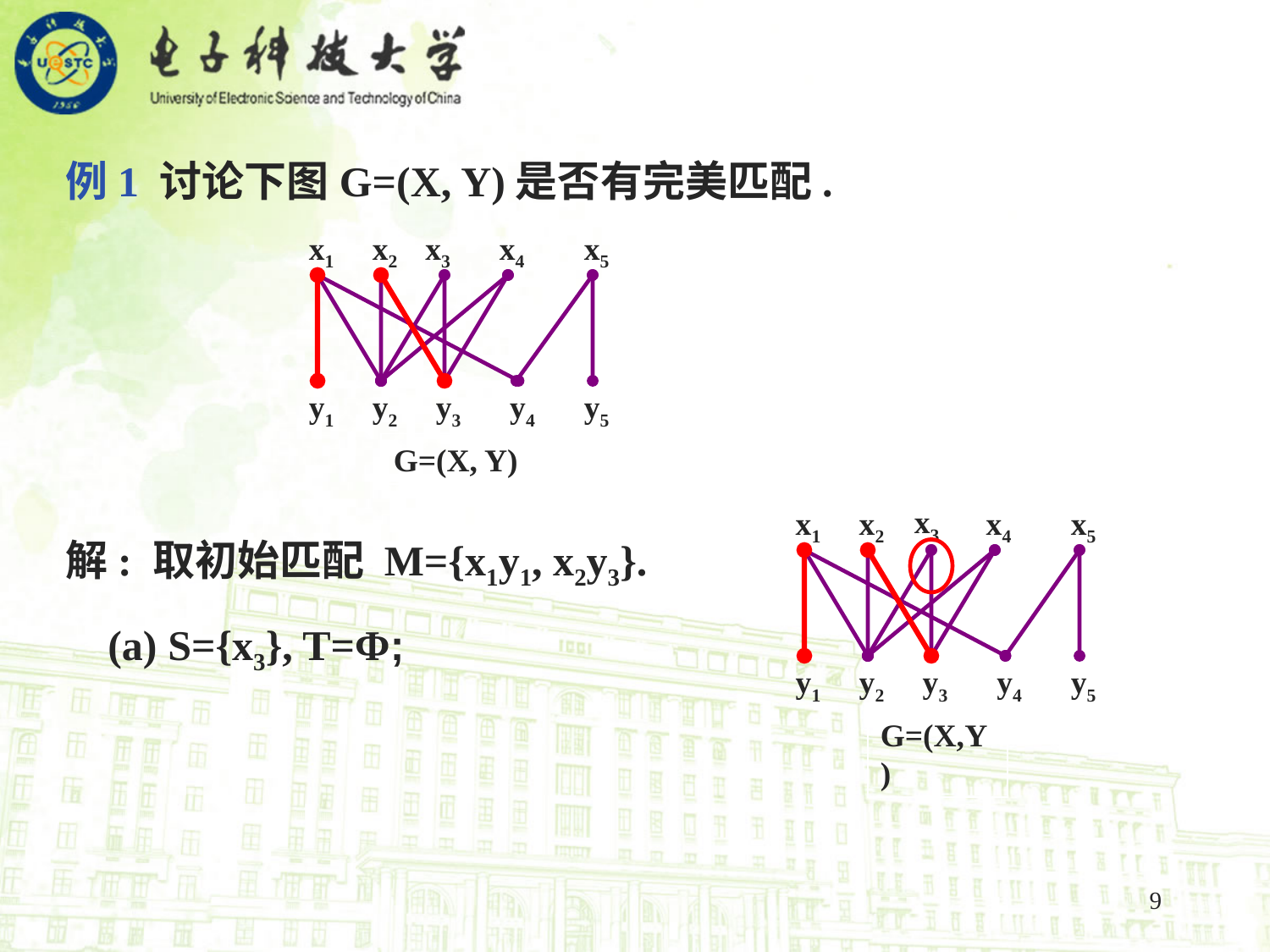

例1 讨论下图G=(X, Y)是否有完美匹配.
x1
x2
x3
x4
x5

y1
y2
y3
y4
y5
G=(X, Y)
x3
x1
x2
x4
x5

y1
y2
y3
y4
y5
G=(X,Y)

解: 取初始匹配 M={x1y1, x2y3}.
    (a) S={x3}, T=Φ;
9